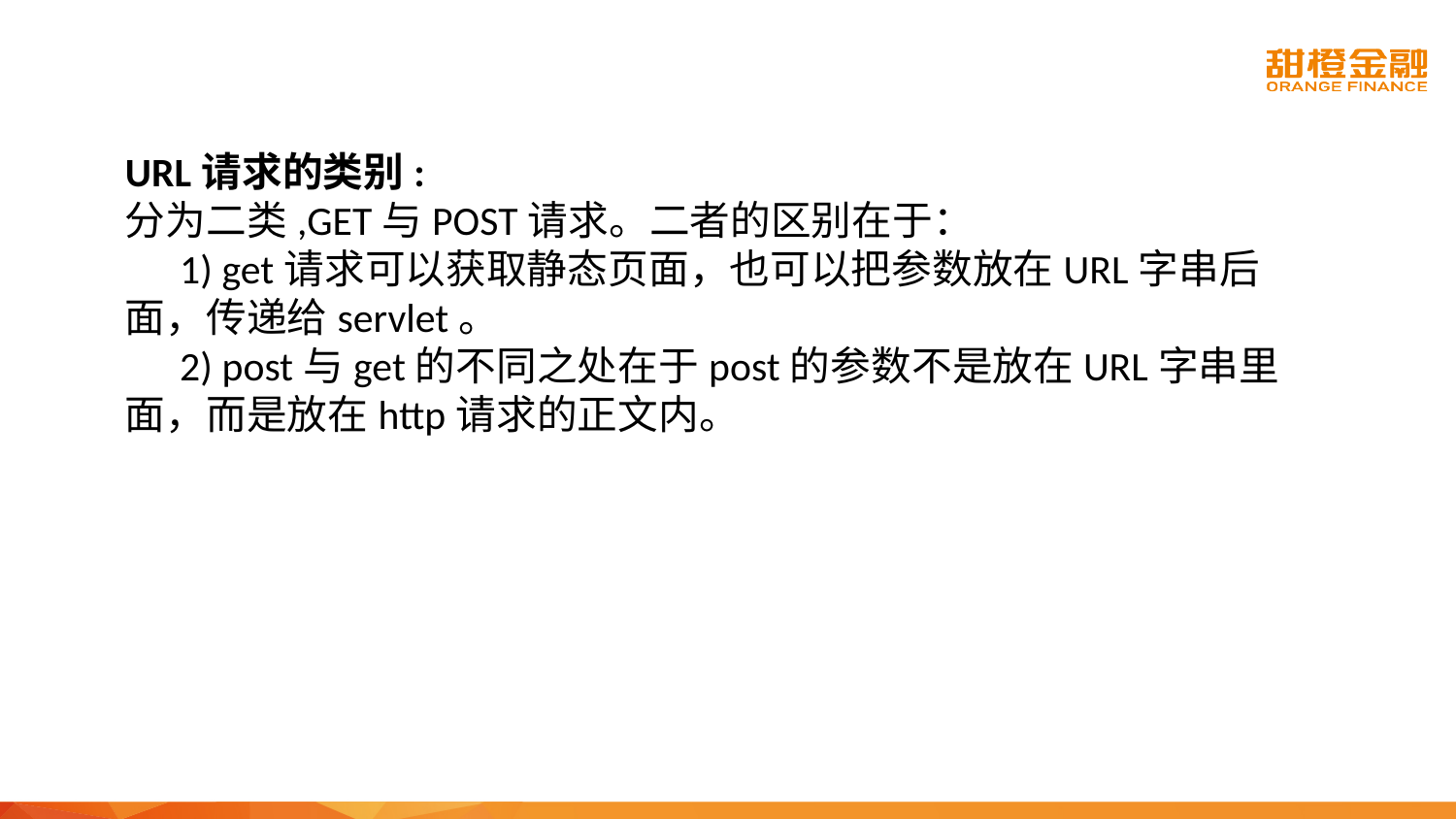

URL请求的类别: 
分为二类,GET与POST请求。二者的区别在于： 
     1) get请求可以获取静态页面，也可以把参数放在URL字串后面，传递给servlet。 
     2) post与get的不同之处在于post的参数不是放在URL字串里面，而是放在http请求的正文内。